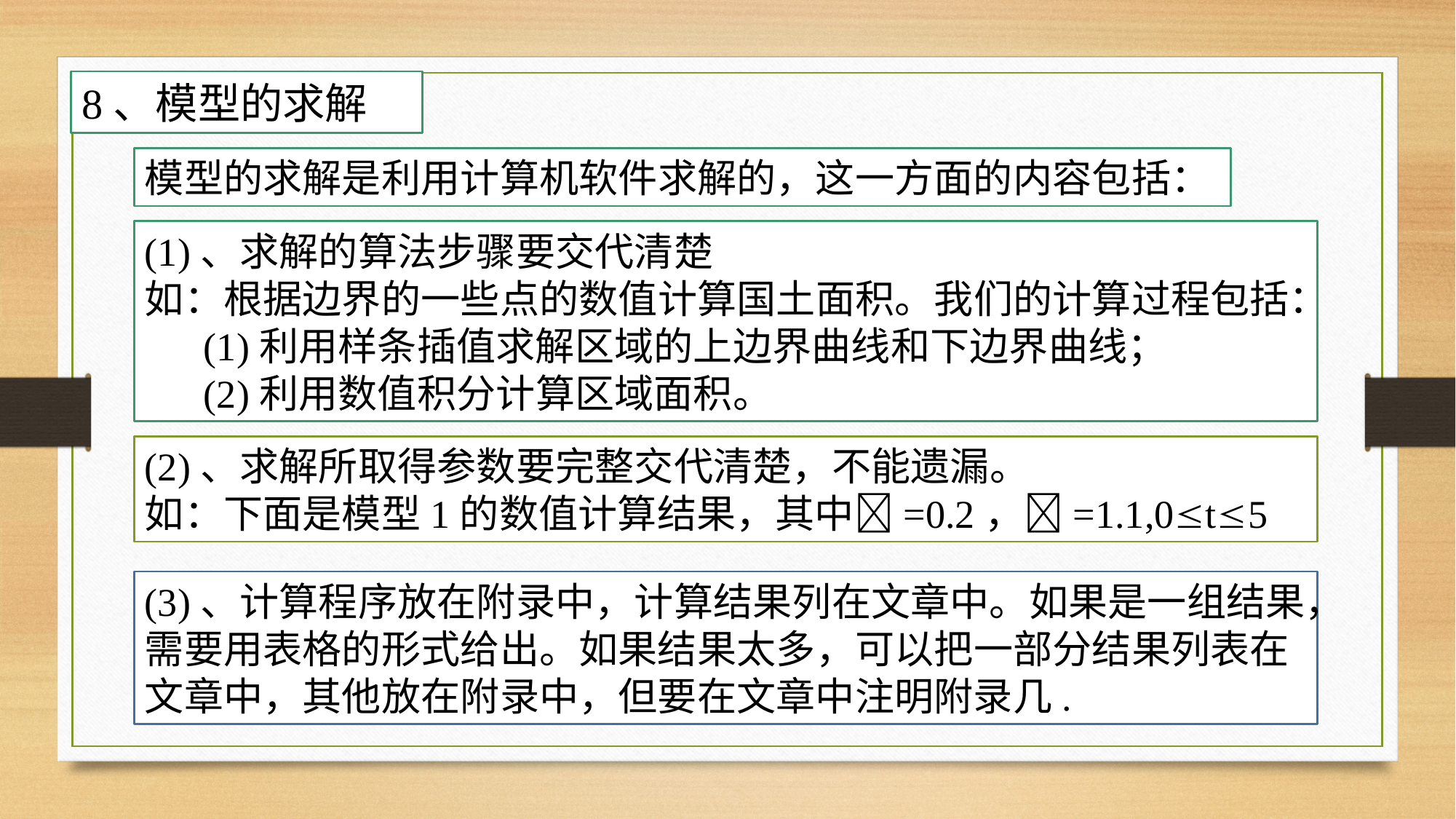

8、模型的求解
模型的求解是利用计算机软件求解的，这一方面的内容包括：
(1)、求解的算法步骤要交代清楚
如：根据边界的一些点的数值计算国土面积。我们的计算过程包括：
      (1)利用样条插值求解区域的上边界曲线和下边界曲线；
      (2)利用数值积分计算区域面积。
(2)、求解所取得参数要完整交代清楚，不能遗漏。
如：下面是模型1的数值计算结果，其中α=0.2，β=1.1,0≤t≤5
(3)、计算程序放在附录中，计算结果列在文章中。如果是一组结果，需要用表格的形式给出。如果结果太多，可以把一部分结果列表在文章中，其他放在附录中，但要在文章中注明附录几.